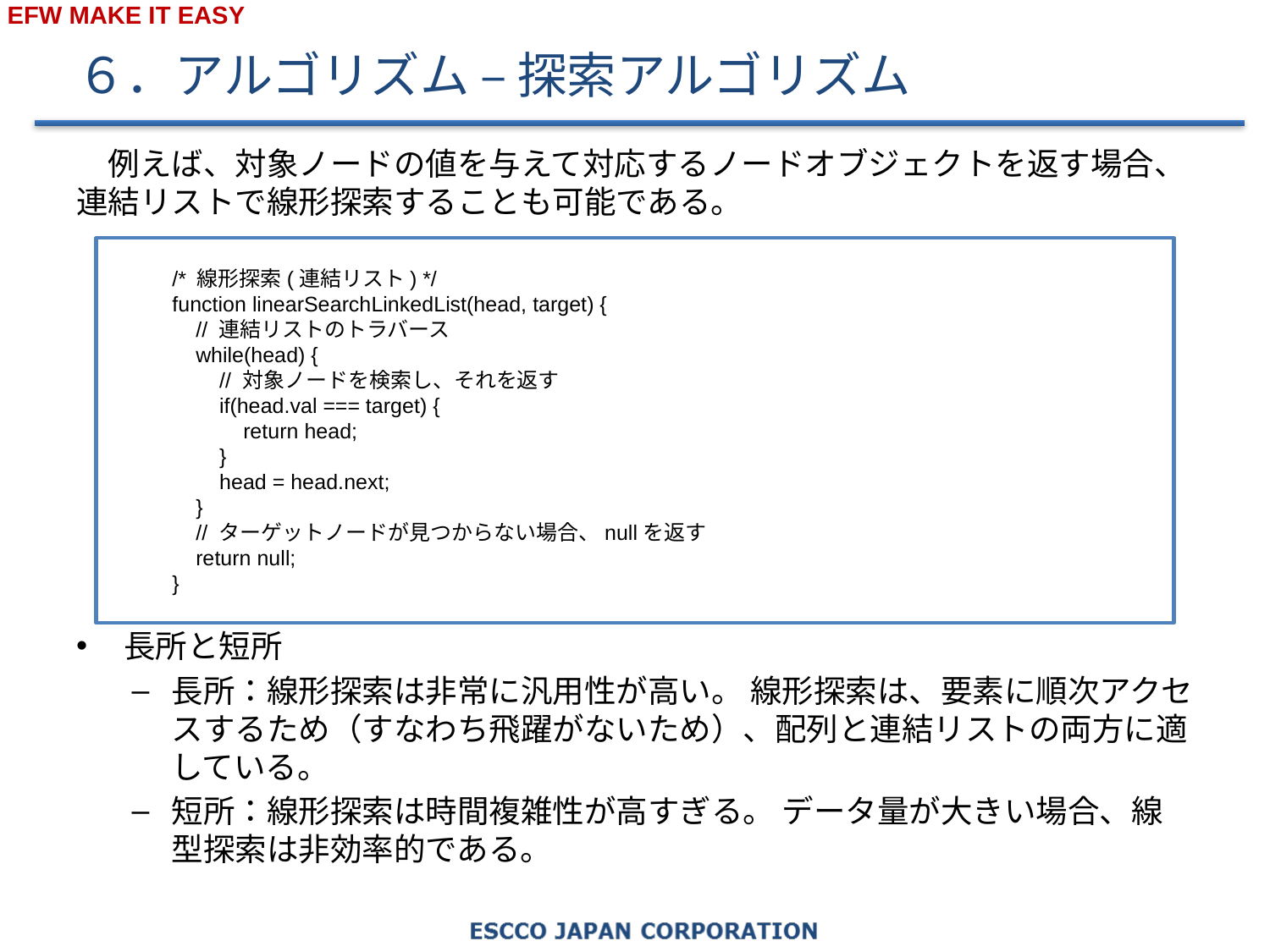

# ６．アルゴリズム – 探索アルゴリズム
　例えば、対象ノードの値を与えて対応するノードオブジェクトを返す場合、連結リストで線形探索することも可能である。

長所と短所
長所：線形探索は非常に汎用性が高い。 線形探索は、要素に順次アクセスするため（すなわち飛躍がないため）、配列と連結リストの両方に適している。
短所：線形探索は時間複雑性が高すぎる。 データ量が大きい場合、線型探索は非効率的である。
/* 線形探索(連結リスト) */
function linearSearchLinkedList(head, target) {
    // 連結リストのトラバース
    while(head) {
        // 対象ノードを検索し、それを返す
        if(head.val === target) {
            return head;
        }
        head = head.next;
    }
    // ターゲットノードが見つからない場合、nullを返す
    return null;
}